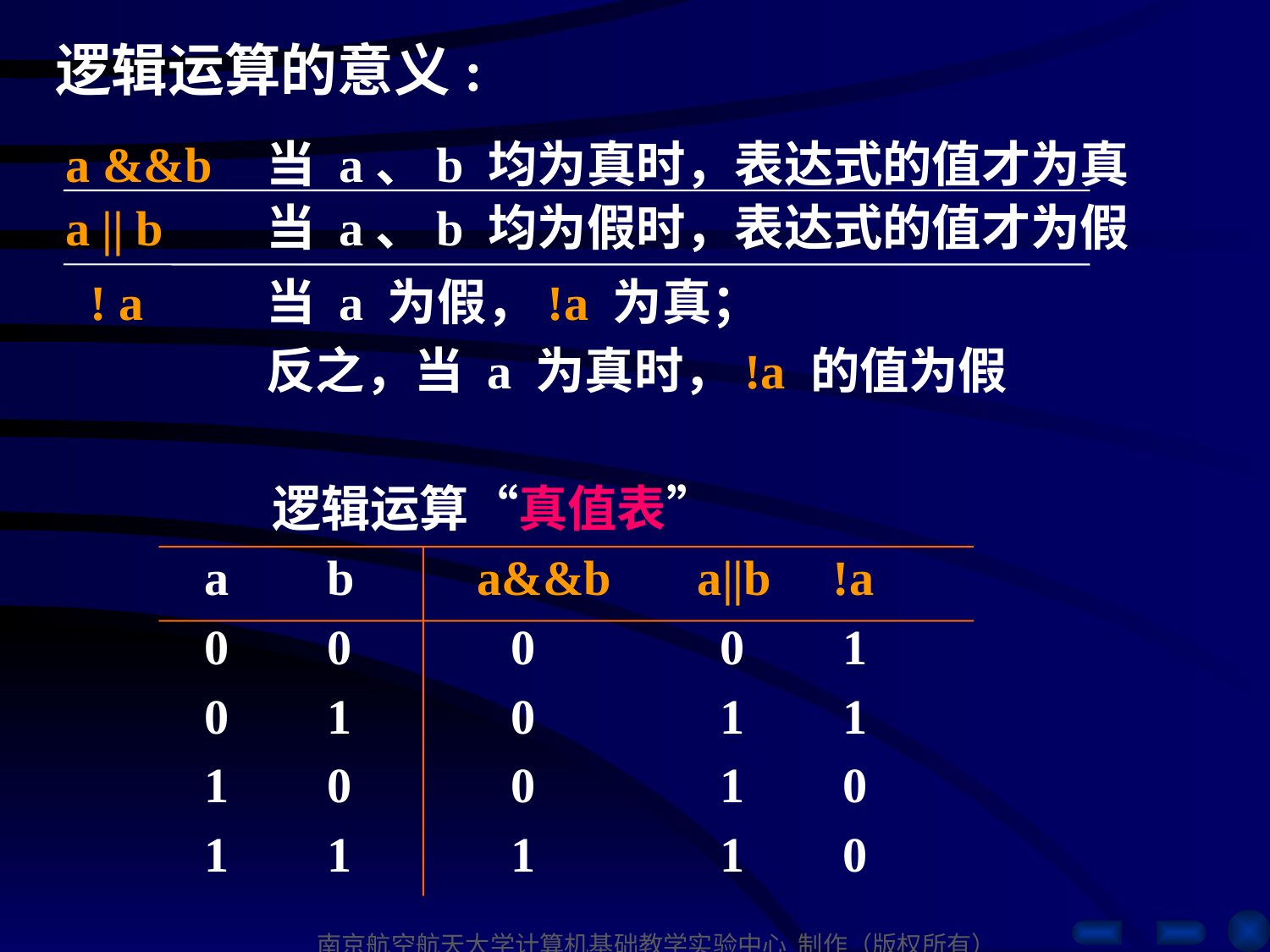

# 逻辑运算的意义:
a &&b
当 a、b 均为真时，表达式的值才为真
a || b

当 a、b 均为假时，表达式的值才为假
  ! a

当 a 为假，!a 为真；
反之，当 a 为真时，!a 的值为假
     逻辑运算“真值表”
a        b          a&&b       a||b     !a
0        0             0               0        1
0        1             0               1        1
1        0             0               1        0
1        1             1               1        0